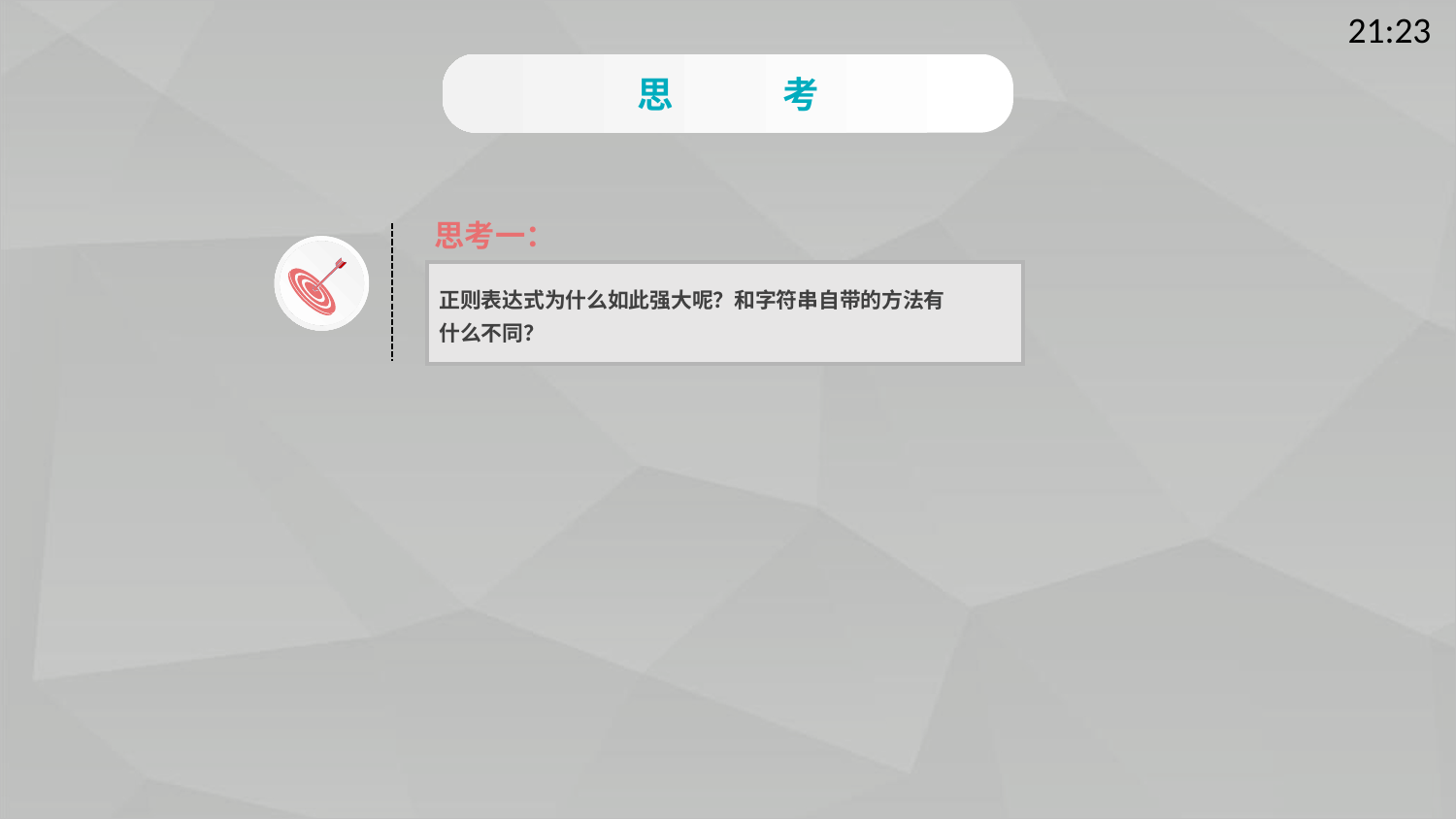

思	考
思考一：

正则表达式为什么如此强大呢？和字符串自带的方法有什么不同？